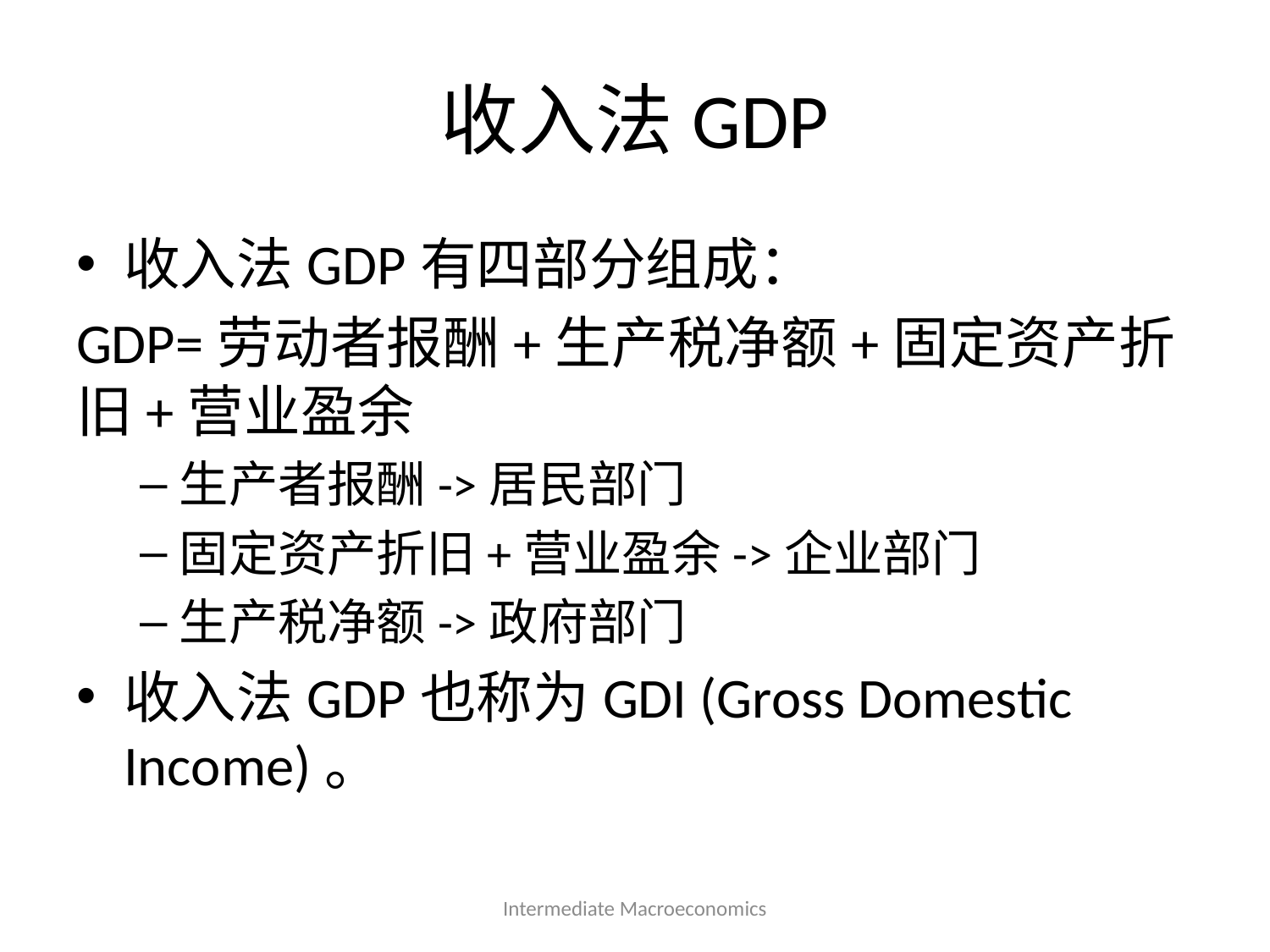

# 收入法GDP
收入法GDP有四部分组成：
GDP=劳动者报酬+生产税净额+固定资产折旧+营业盈余
生产者报酬->居民部门
固定资产折旧+营业盈余->企业部门
生产税净额->政府部门
收入法GDP也称为GDI (Gross Domestic Income)。

Intermediate Macroeconomics